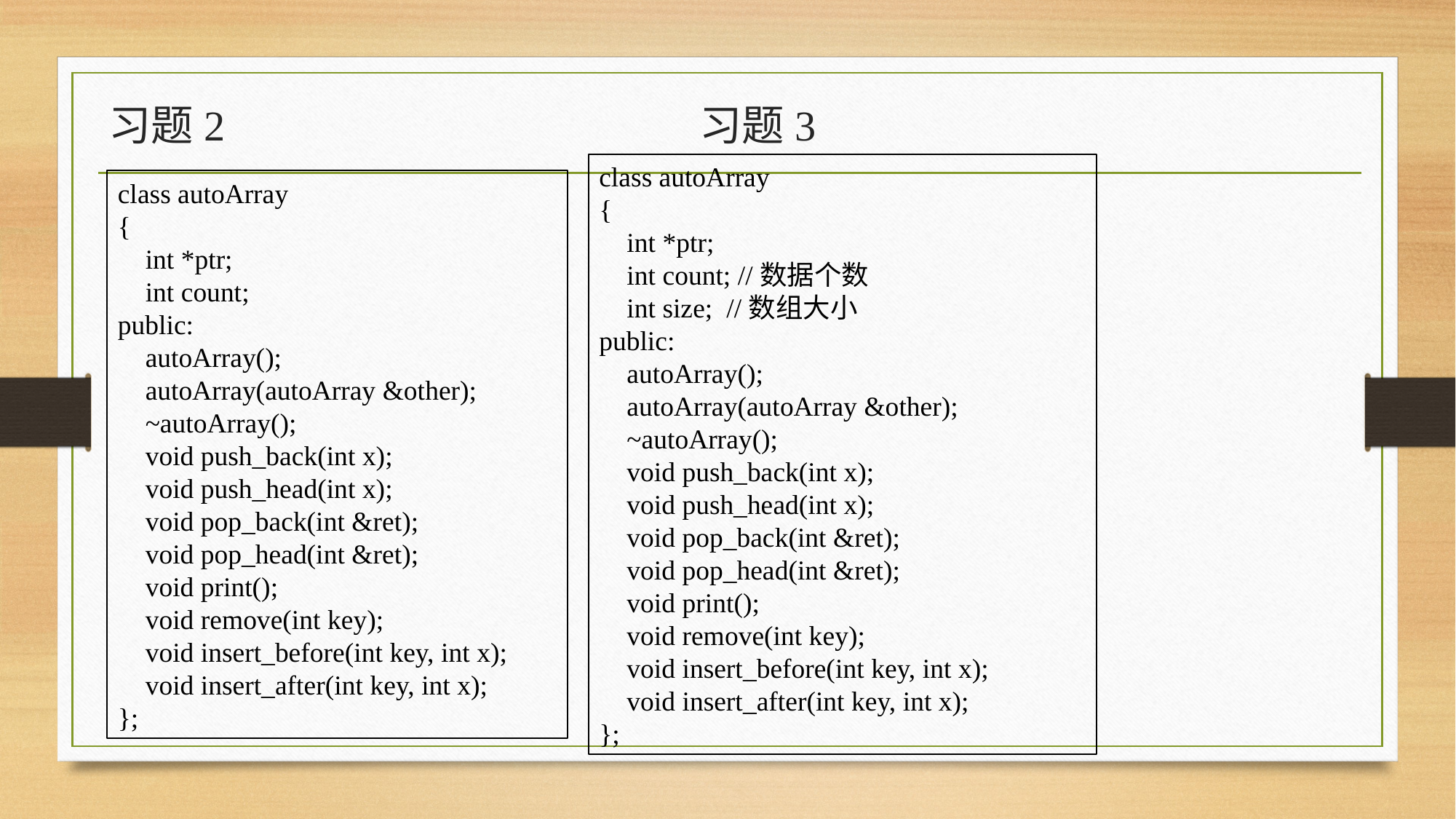

# 习题2                                            习题3
class autoArray
{
    int *ptr;
    int count; //数据个数
    int size;  //数组大小
public:
    autoArray();
    autoArray(autoArray &other);
    ~autoArray();
    void push_back(int x);
    void push_head(int x);
    void pop_back(int &ret);
    void pop_head(int &ret);
    void print();
    void remove(int key);
    void insert_before(int key, int x);
    void insert_after(int key, int x);
};
class autoArray
{
    int *ptr;
    int count;
public:
    autoArray();
    autoArray(autoArray &other);
    ~autoArray();
    void push_back(int x);
    void push_head(int x);
    void pop_back(int &ret);
    void pop_head(int &ret);
    void print();
    void remove(int key);
    void insert_before(int key, int x);
    void insert_after(int key, int x);
};